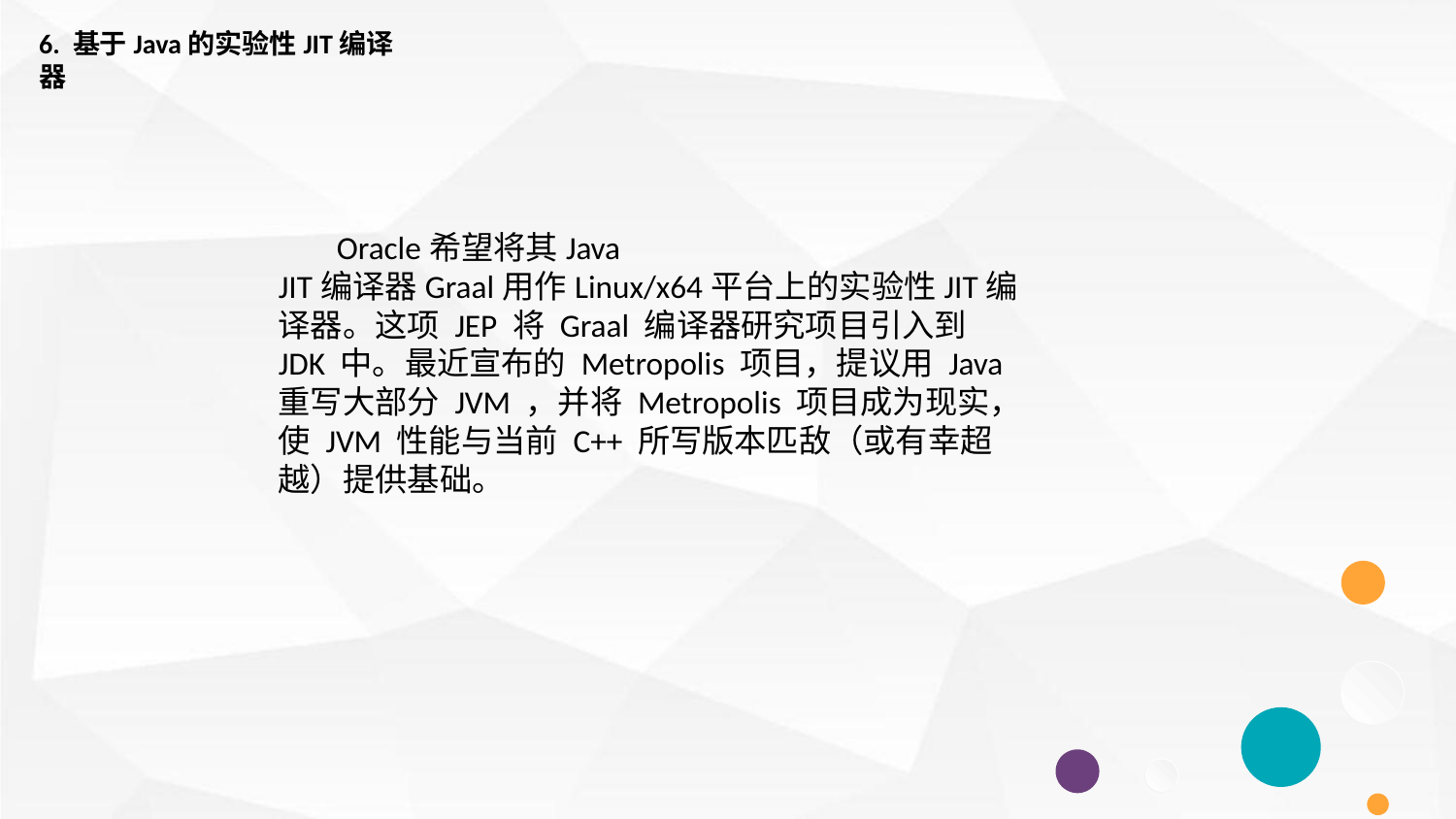

6. 基于Java的实验性JIT编译器
        Oracle希望将其Java JIT编译器Graal用作Linux/x64平台上的实验性JIT编译器。这项 JEP 将 Graal 编译器研究项目引入到 JDK 中。最近宣布的 Metropolis 项目，提议用 Java 重写大部分 JVM ，并将 Metropolis 项目成为现实，使 JVM 性能与当前 C++ 所写版本匹敌（或有幸超越）提供基础。